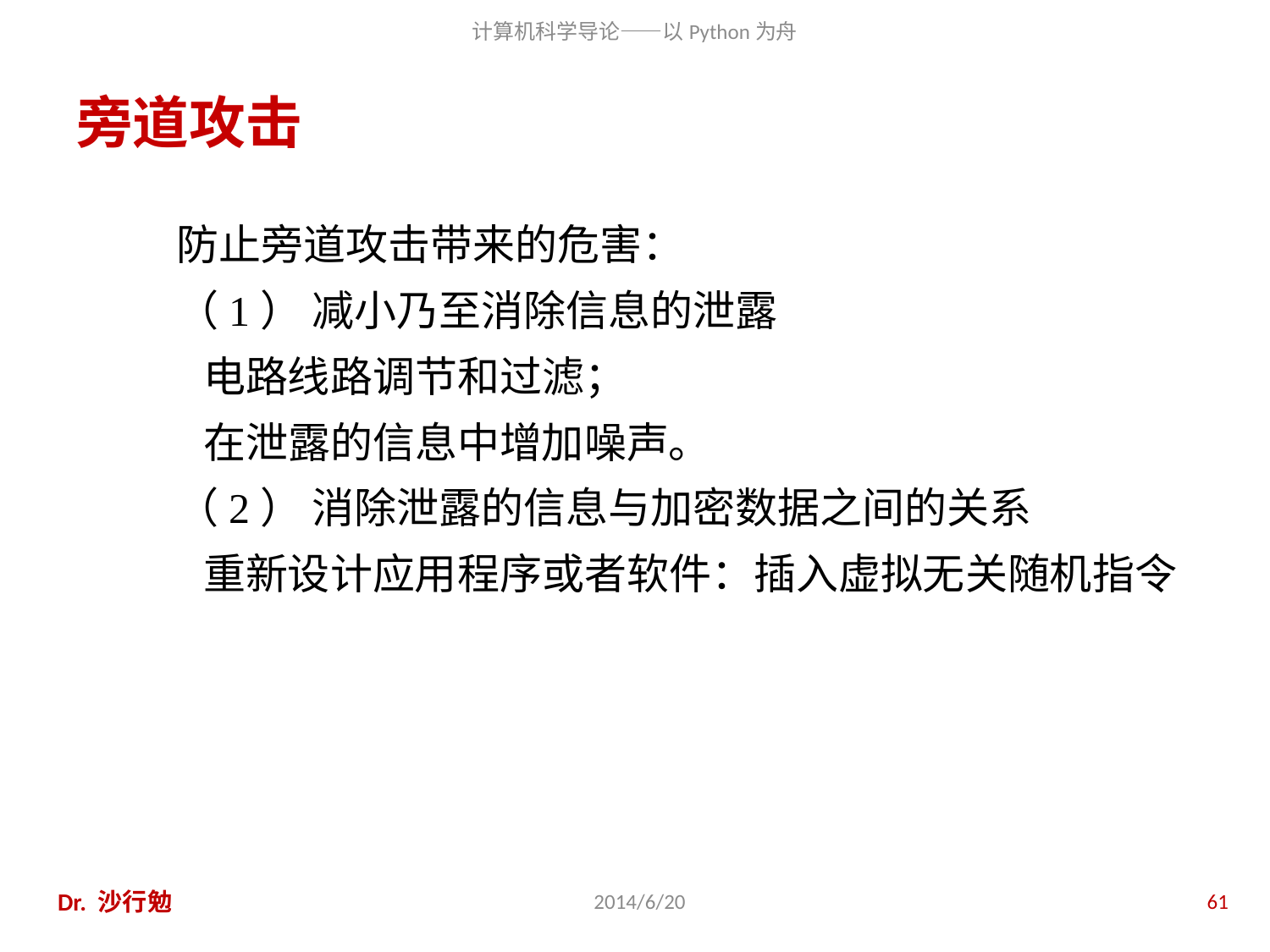

# 旁道攻击
防止旁道攻击带来的危害：
（1） 减小乃至消除信息的泄露
	电路线路调节和过滤；
	在泄露的信息中增加噪声。
（2） 消除泄露的信息与加密数据之间的关系
	重新设计应用程序或者软件：插入虚拟无关随机指令
Dr. 沙行勉
2014/6/20
61